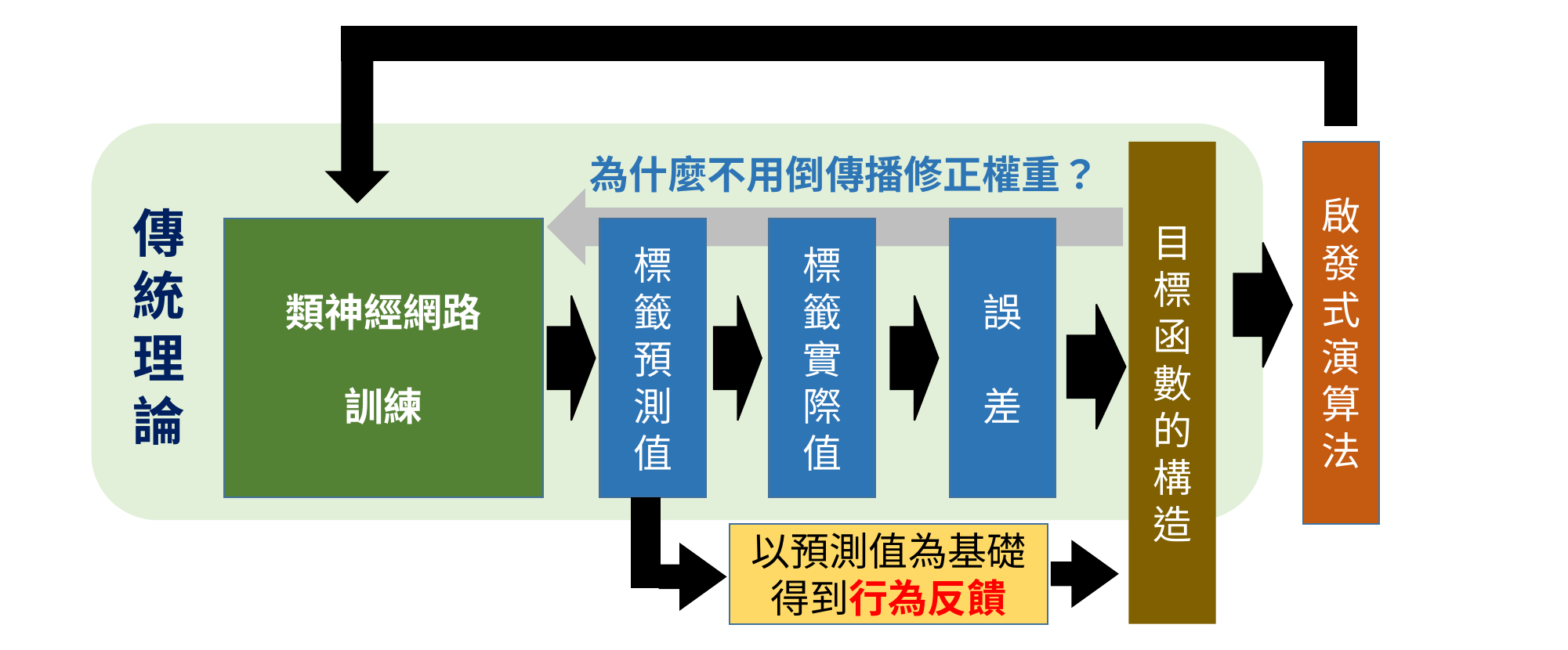

為什麼不用倒傳播修正權重？
目
標
函
數
的
構
造
啟
發
式
演
算
法

傳
統
理
論
類神經網路

訓練
標
籤
預
測
值
標
籤
實
際
值
誤

差

以預測值為基礎
得到行為反饋